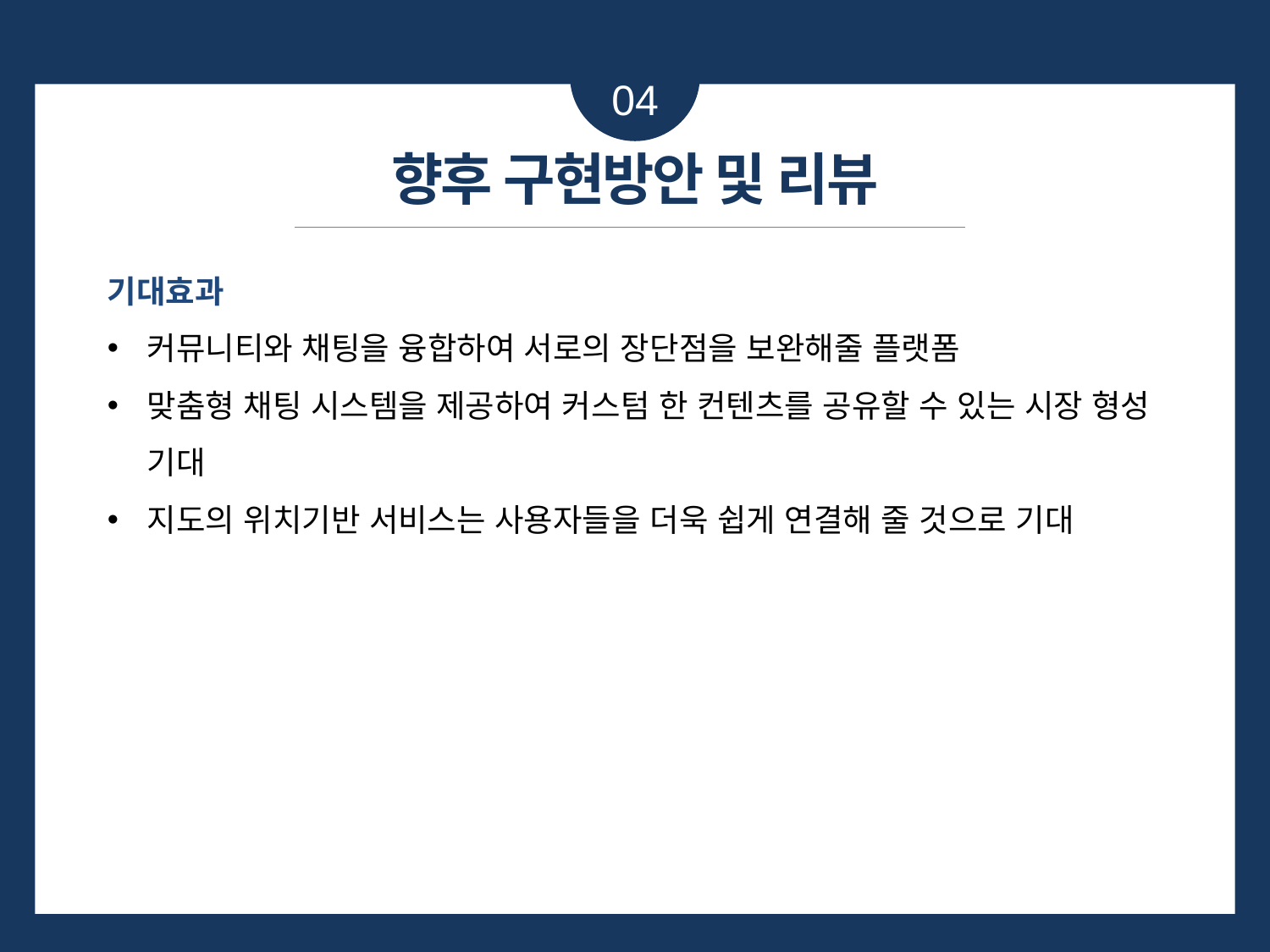

04
향후 구현방안 및 리뷰
기대효과
커뮤니티와 채팅을 융합하여 서로의 장단점을 보완해줄 플랫폼
맞춤형 채팅 시스템을 제공하여 커스텀 한 컨텐츠를 공유할 수 있는 시장 형성 기대
지도의 위치기반 서비스는 사용자들을 더욱 쉽게 연결해 줄 것으로 기대